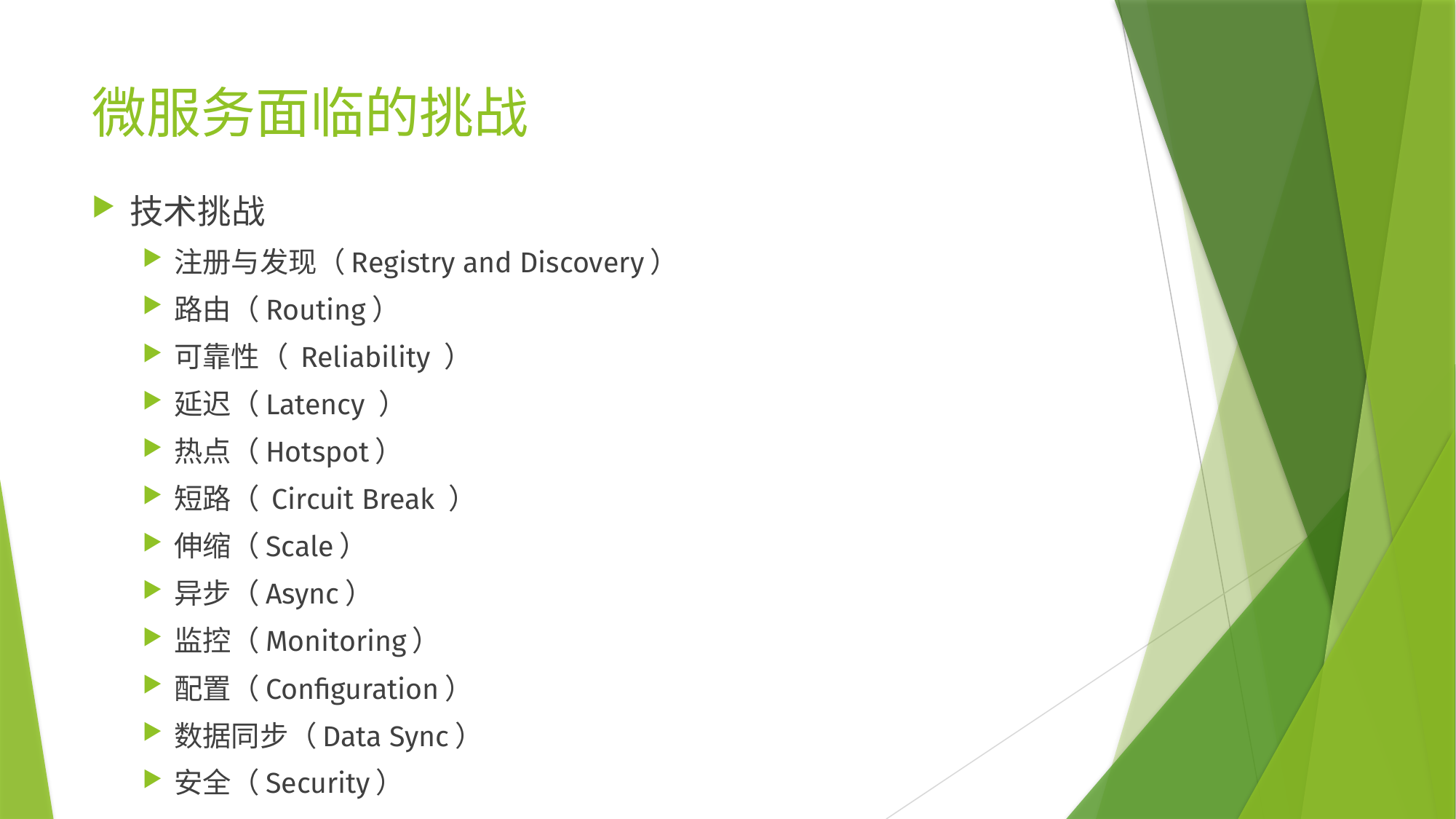

# 微服务面临的挑战
技术挑战
注册与发现（Registry and Discovery）
路由（Routing）
可靠性（ Reliability ）
延迟（Latency ）
热点（Hotspot）
短路（ Circuit Break ）
伸缩（Scale）
异步（Async）
监控（Monitoring）
配置（Configuration）
数据同步（Data Sync）
安全（Security）